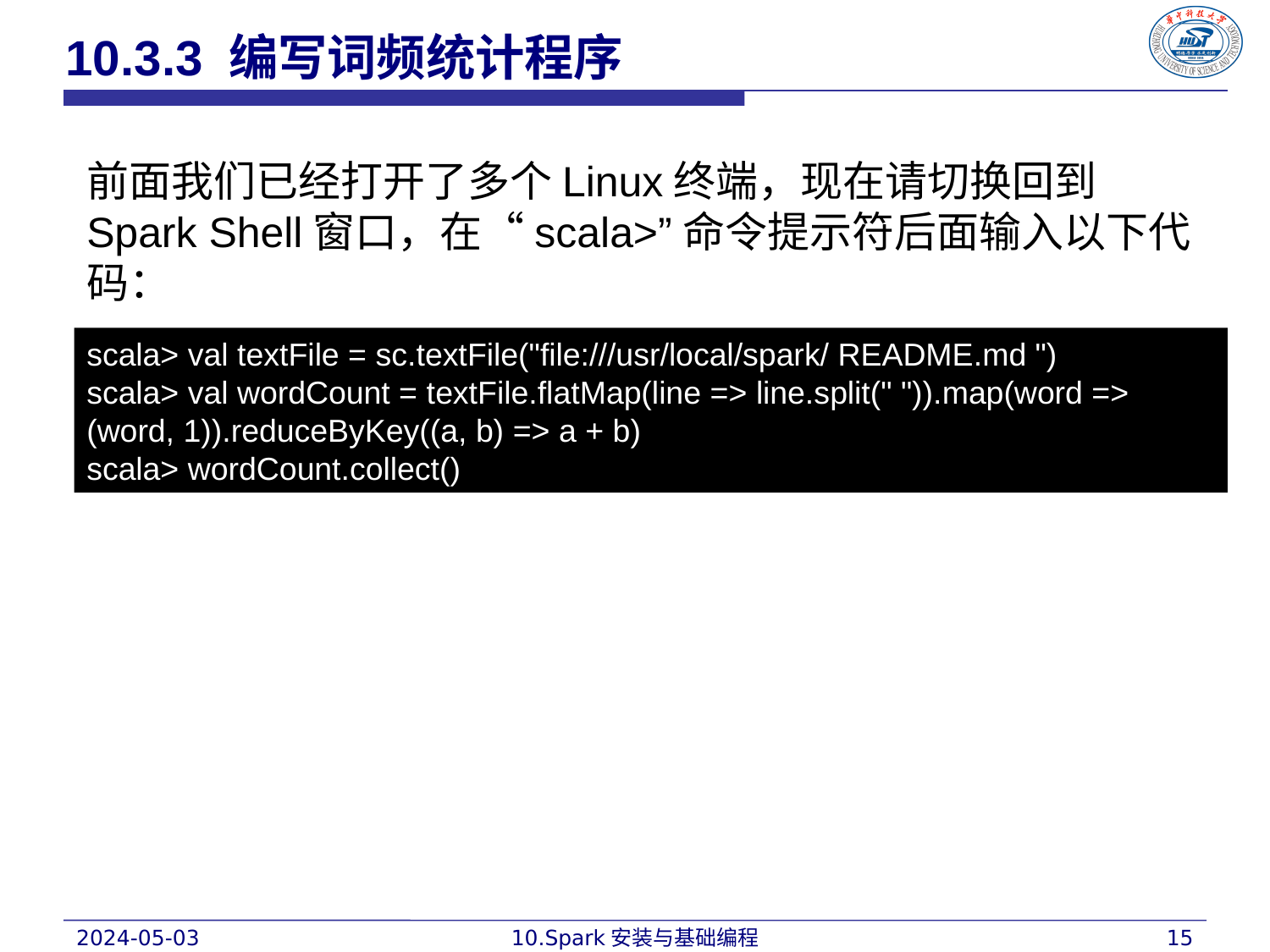

10.3.3 编写词频统计程序
前面我们已经打开了多个Linux终端，现在请切换回到Spark Shell窗口，在“scala>”命令提示符后面输入以下代码：
scala> val textFile = sc.textFile("file:///usr/local/spark/ README.md ")
scala> val wordCount = textFile.flatMap(line => line.split(" ")).map(word => (word, 1)).reduceByKey((a, b) => a + b)
scala> wordCount.collect()
2024-05-03
10.Spark安装与基础编程
15